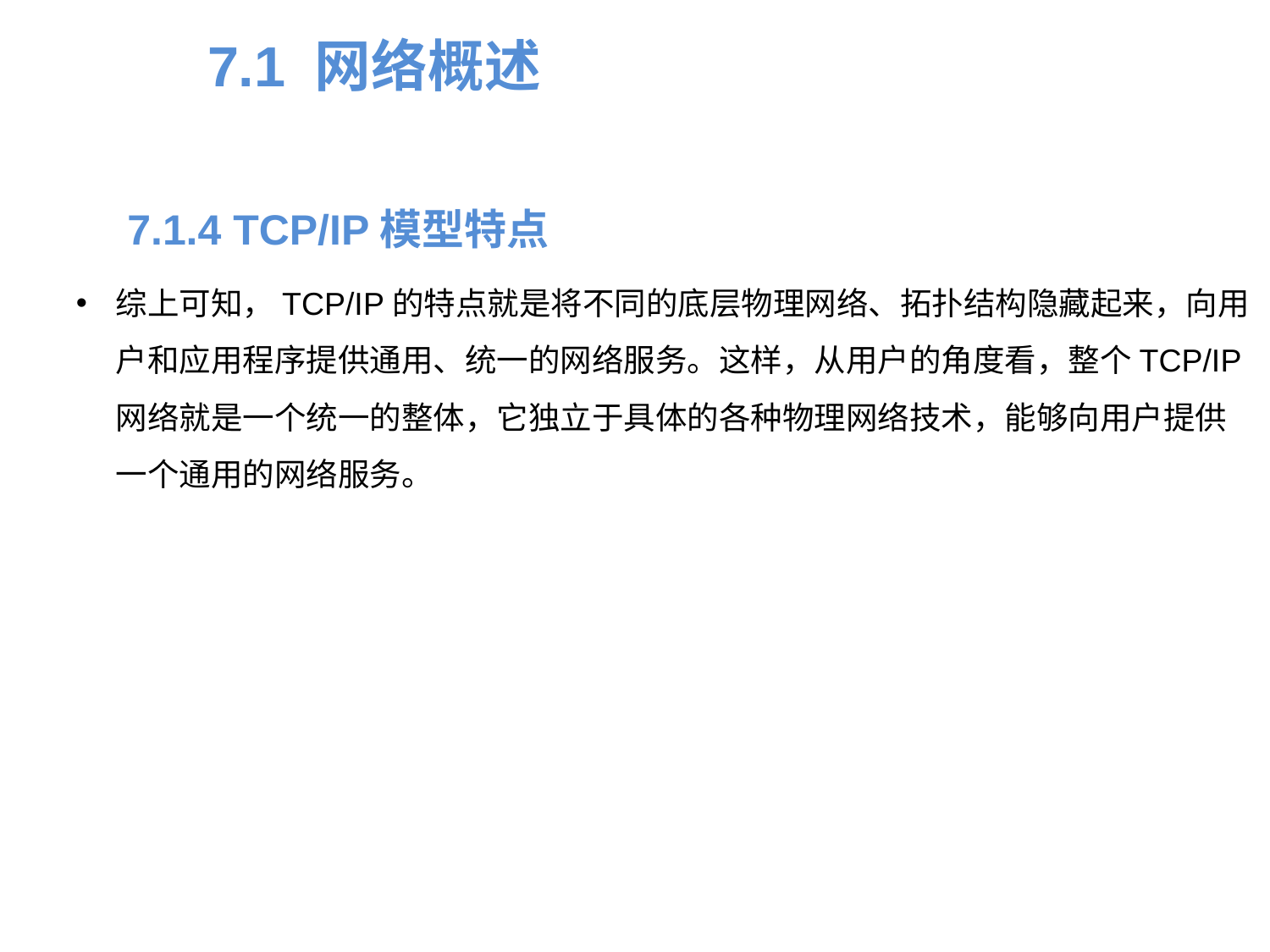

7.1 网络概述
7.1.4 TCP/IP模型特点
综上可知，TCP/IP的特点就是将不同的底层物理网络、拓扑结构隐藏起来，向用户和应用程序提供通用、统一的网络服务。这样，从用户的角度看，整个TCP/IP网络就是一个统一的整体，它独立于具体的各种物理网络技术，能够向用户提供一个通用的网络服务。